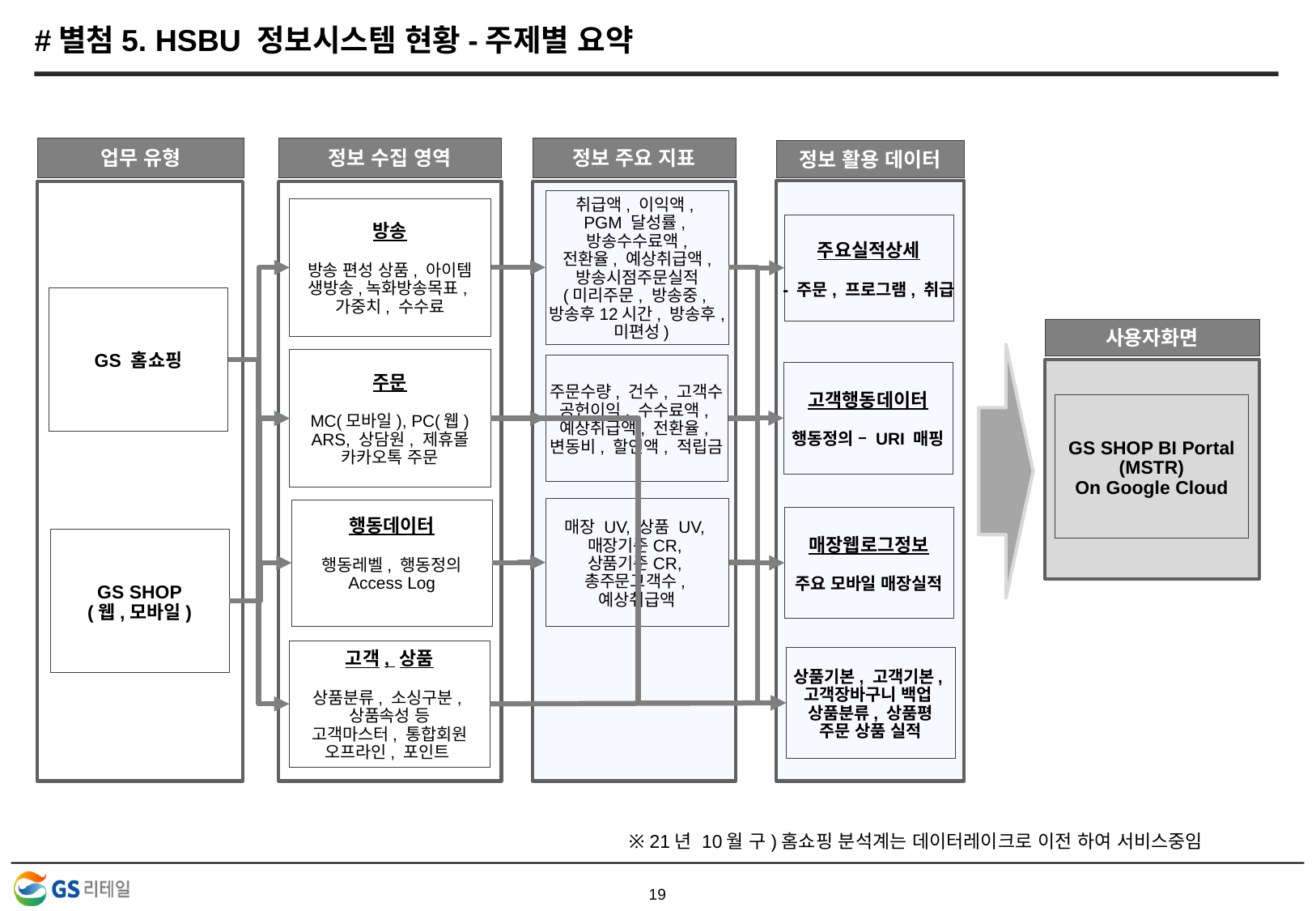

# #별첨5. HSBU 정보시스템 현황-주제별 요약
업무 유형
정보 수집 영역
정보 주요 지표
정보 활용 데이터

취급액, 이익액,
PGM 달성률,
방송수수료액,
전환율, 예상취급액,
방송시점주문실적
(미리주문, 방송중,
방송후12시간, 방송후,
 미편성)
방송

방송 편성 상품, 아이템
생방송,녹화방송목표,
가중치, 수수료

주요실적상세

- 주문, 프로그램, 취급

GS 홈쇼핑
사용자화면

주문

MC(모바일), PC(웹)
ARS, 상담원, 제휴몰
카카오톡 주문
주문수량, 건수, 고객수
공헌이익, 수수료액,
예상취급액, 전환율,
변동비, 할인액, 적립금

고객행동데이터

행동정의 – URI 매핑
GS SHOP BI Portal
(MSTR)
On Google Cloud
매장 UV, 상품 UV,
매장기준CR,
상품기준CR,
총주문고객수,
예상취급액
행동데이터

행동레벨, 행동정의
Access Log

매장웹로그정보

주요 모바일 매장실적
GS SHOP
(웹,모바일)
고객, 상품

상품분류, 소싱구분,
상품속성 등
고객마스터, 통합회원
오프라인, 포인트
상품기본, 고객기본,
고객장바구니 백업
상품분류, 상품평
주문 상품 실적
※ 21년 10월 구)홈쇼핑 분석계는 데이터레이크로 이전 하여 서비스중임